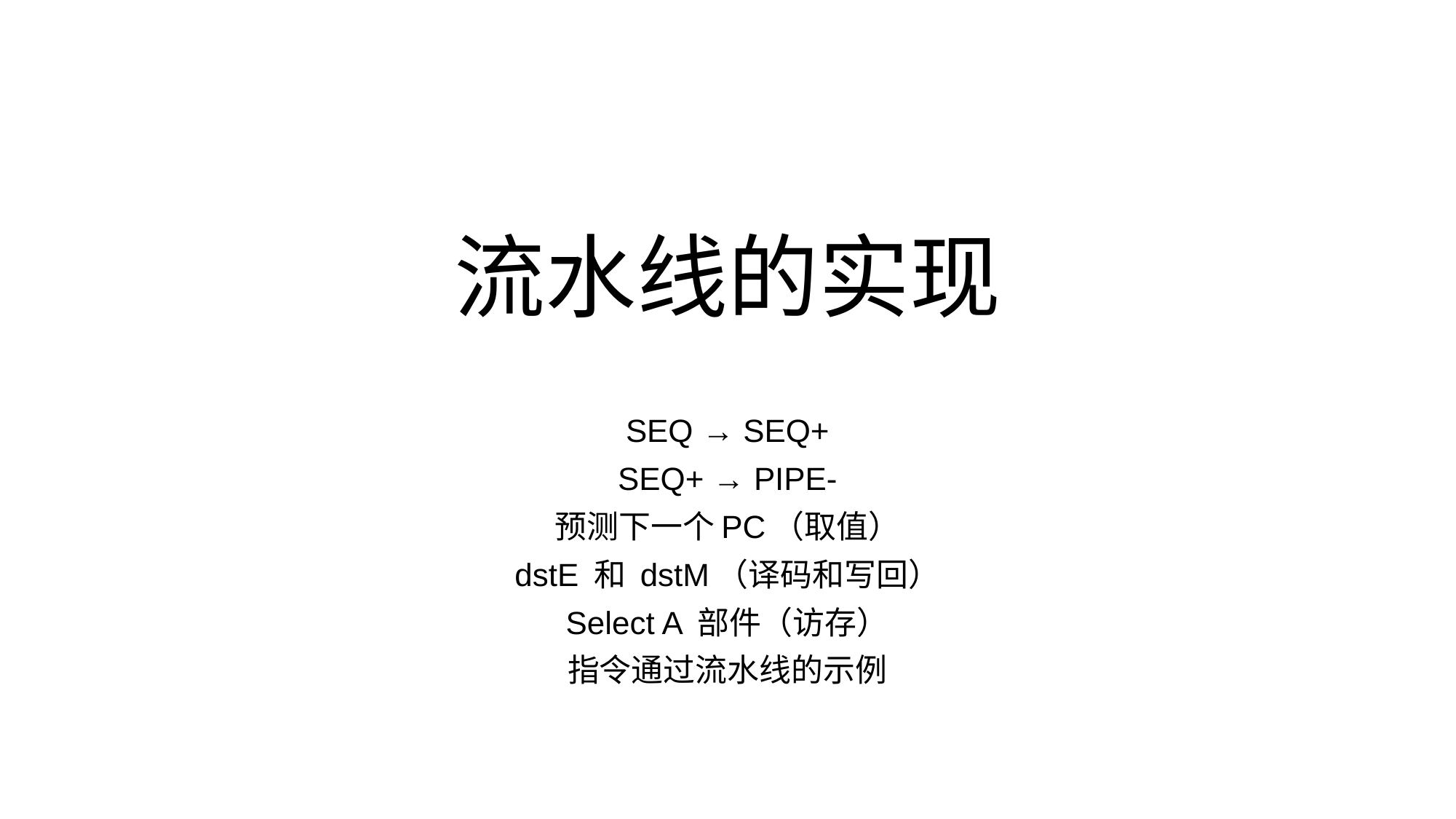

# 流水线的实现
SEQ → SEQ+
SEQ+ → PIPE-
预测下一个PC（取值）
dstE 和 dstM（译码和写回）
Select A 部件（访存）
指令通过流水线的示例